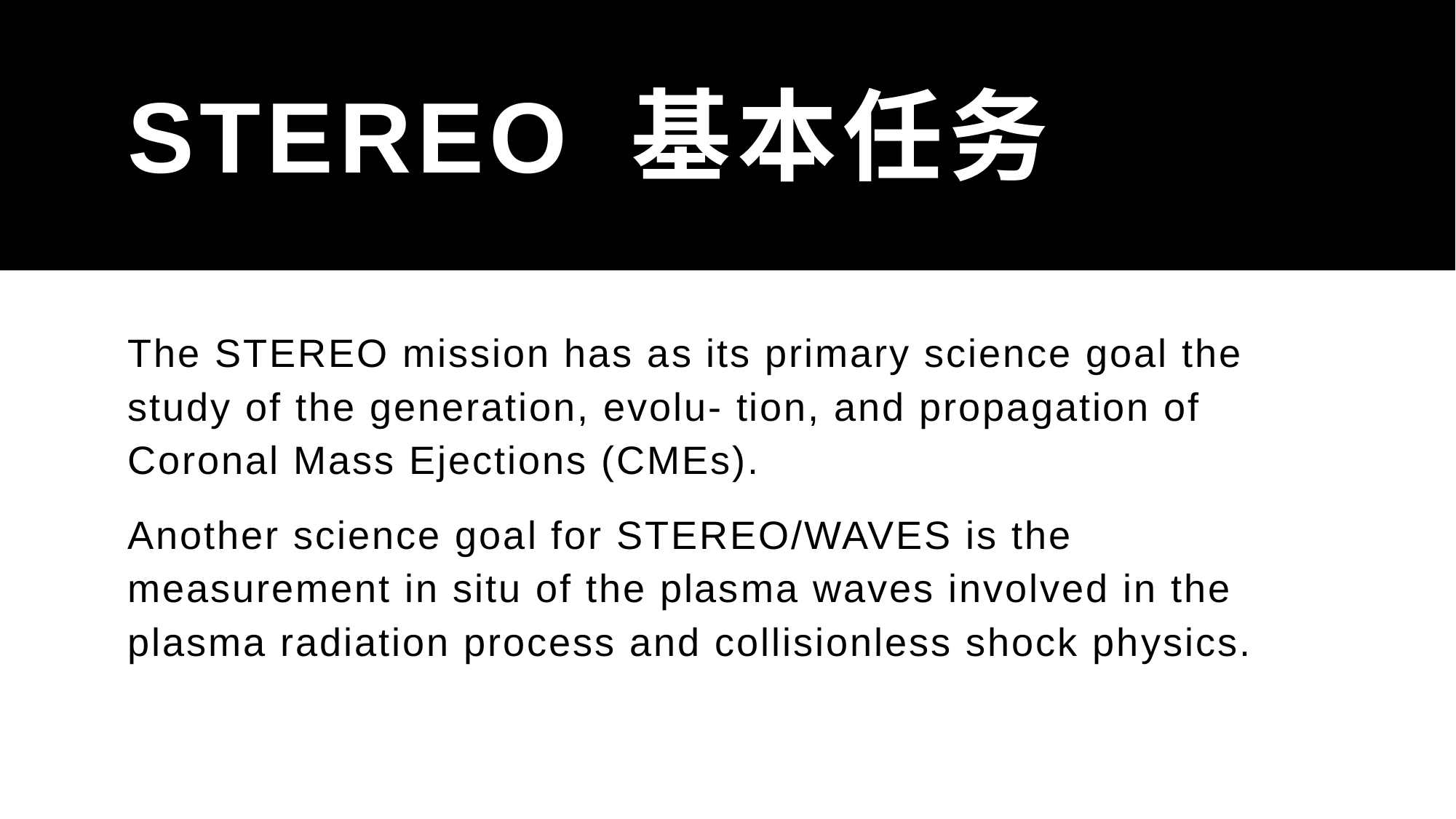

# STEREO 基本任务
The STEREO mission has as its primary science goal the study of the generation, evolu- tion, and propagation of Coronal Mass Ejections (CMEs).
Another science goal for STEREO/WAVES is the measurement in situ of the plasma waves involved in the plasma radiation process and collisionless shock physics.